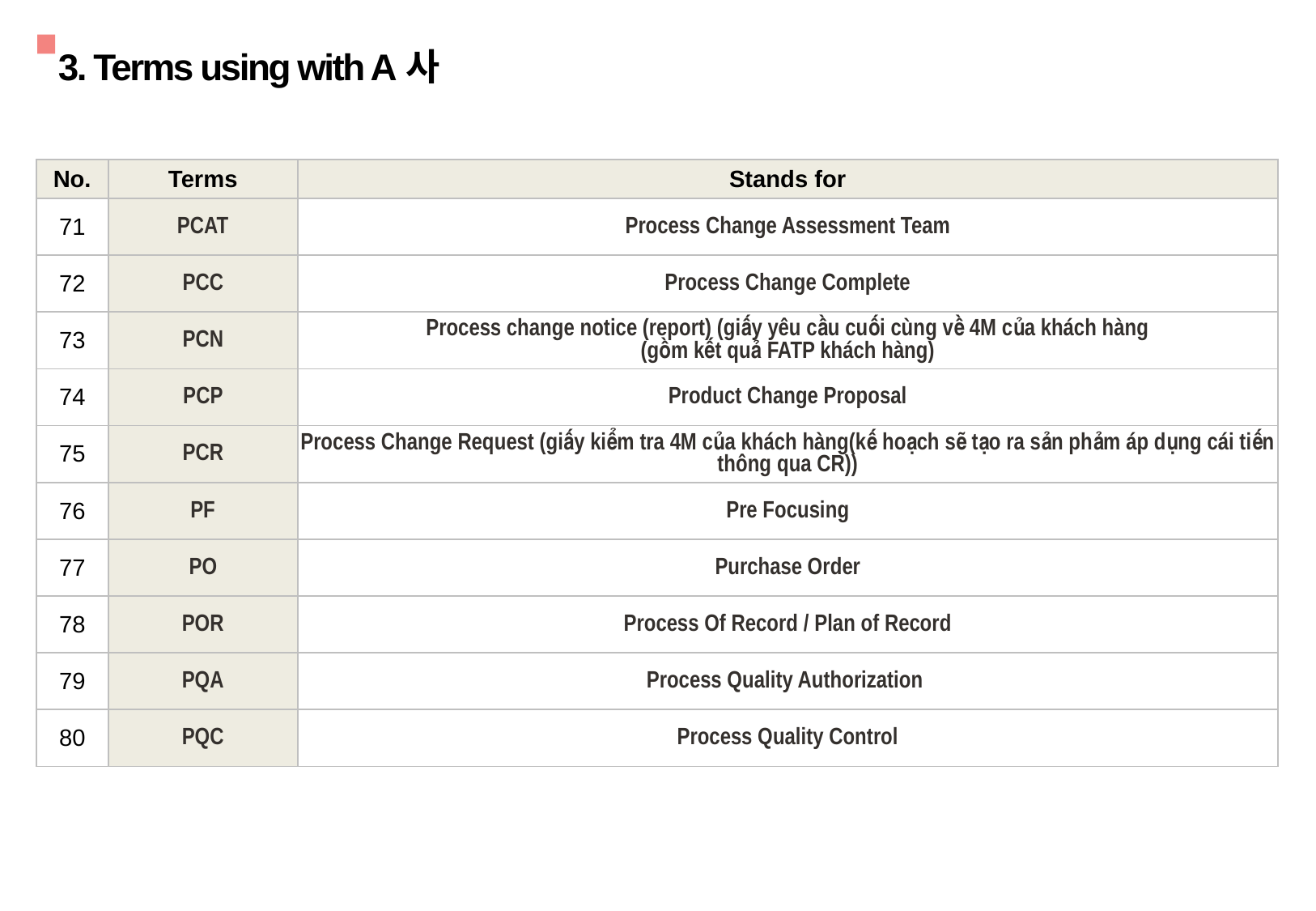

3. Terms using with A사

| No. | Terms | Stands for |
| --- | --- | --- |
| 71 | PCAT | Process Change Assessment Team |
| 72 | PCC | Process Change Complete |
| 73 | PCN | Process change notice (report) (giấy yêu cầu cuối cùng về 4M của khách hàng (gồm kết quả FATP khách hàng) |
| 74 | PCP | Product Change Proposal |
| 75 | PCR | Process Change Request (giấy kiểm tra 4M của khách hàng(kế hoạch sẽ tạo ra sản phảm áp dụng cái tiến thông qua CR)) |
| 76 | PF | Pre Focusing |
| 77 | PO | Purchase Order |
| 78 | POR | Process Of Record / Plan of Record |
| 79 | PQA | Process Quality Authorization |
| 80 | PQC | Process Quality Control |